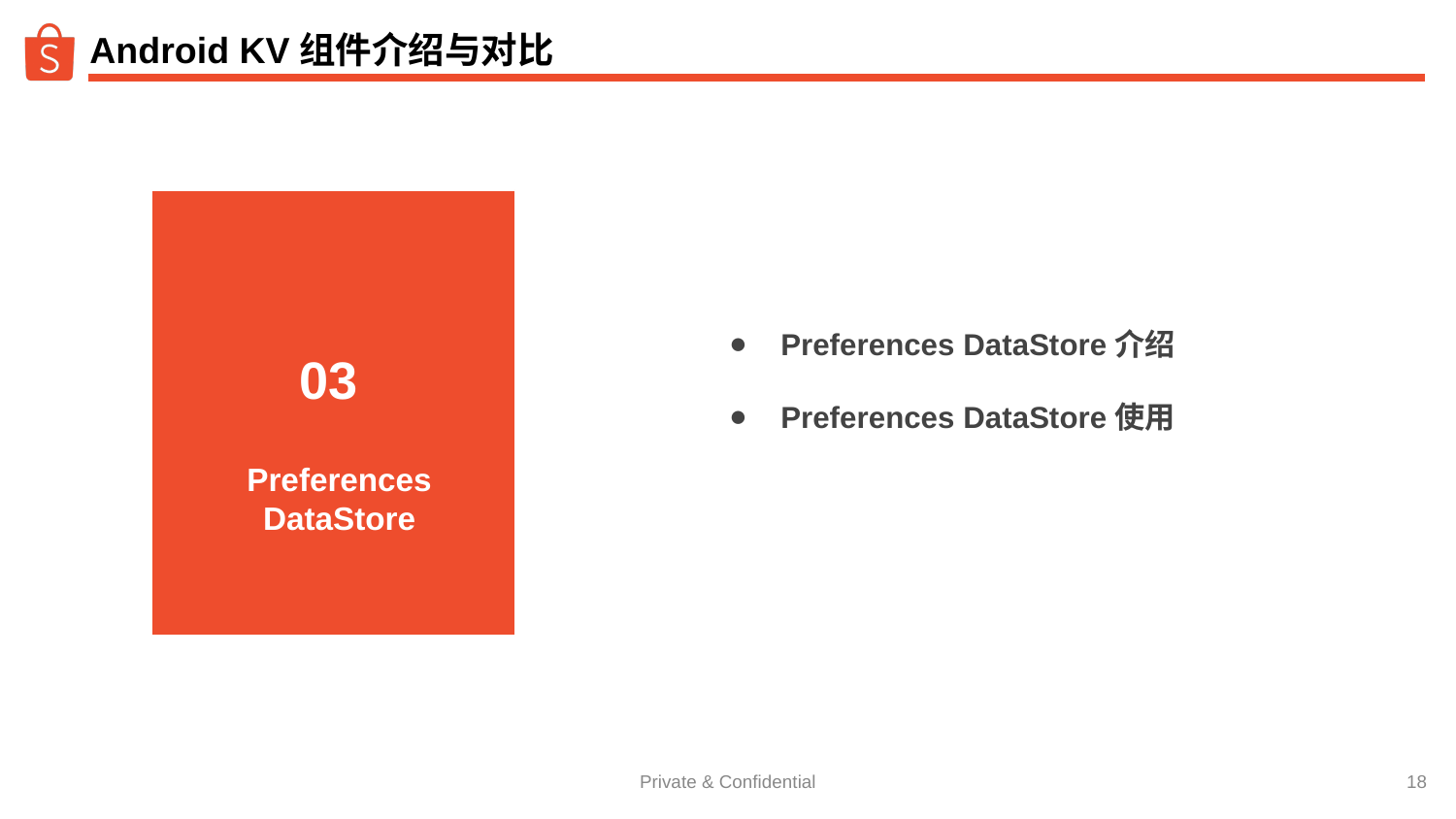

# Android KV组件介绍与对比

Preferences DataStore介绍
Preferences DataStore使用
 03

简介
Preferences DataStore
18